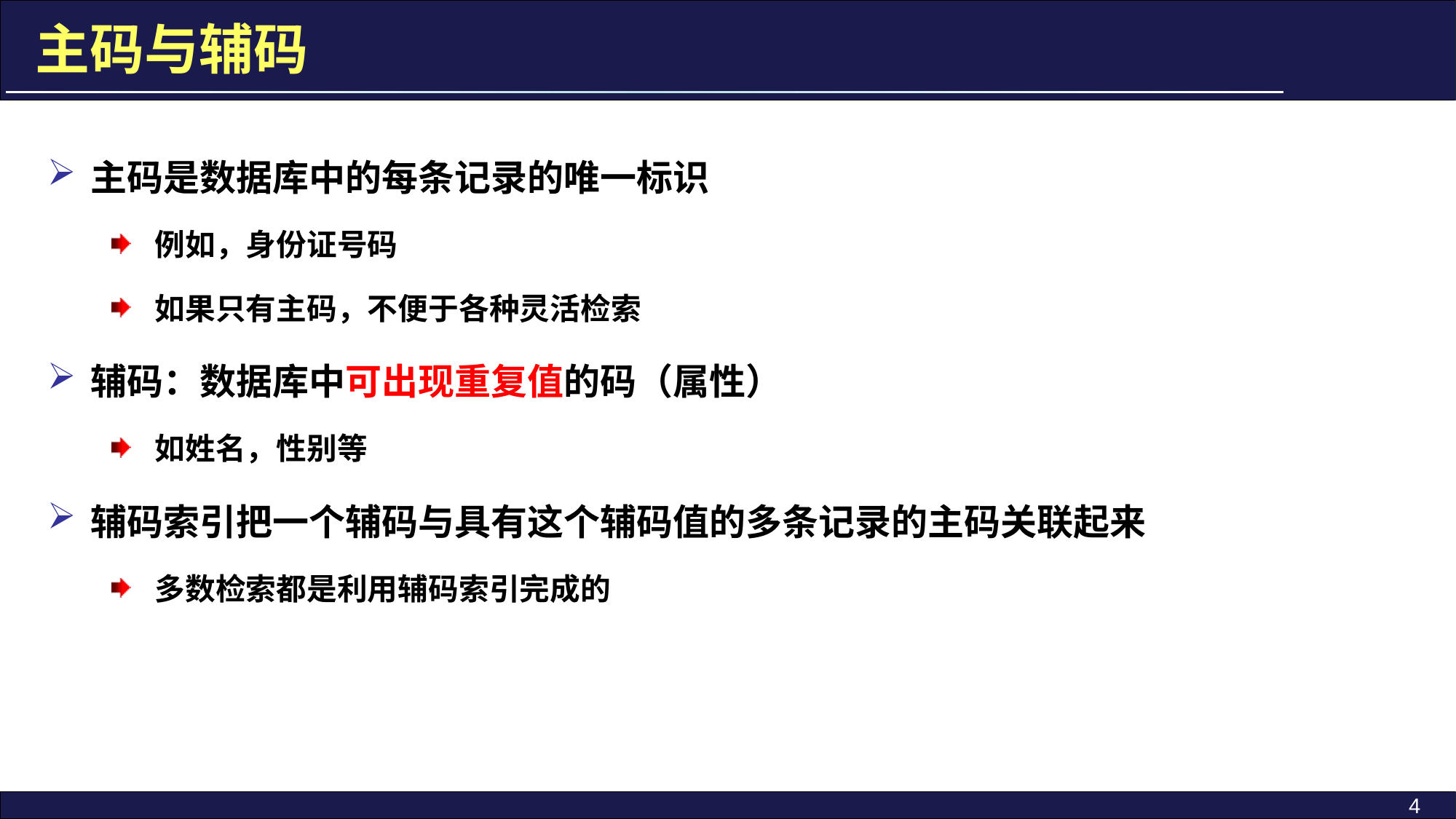

主码与辅码
主码是数据库中的每条记录的唯一标识
例如，身份证号码
如果只有主码，不便于各种灵活检索
辅码：数据库中可出现重复值的码（属性）
如姓名，性别等
辅码索引把一个辅码与具有这个辅码值的多条记录的主码关联起来
多数检索都是利用辅码索引完成的
4